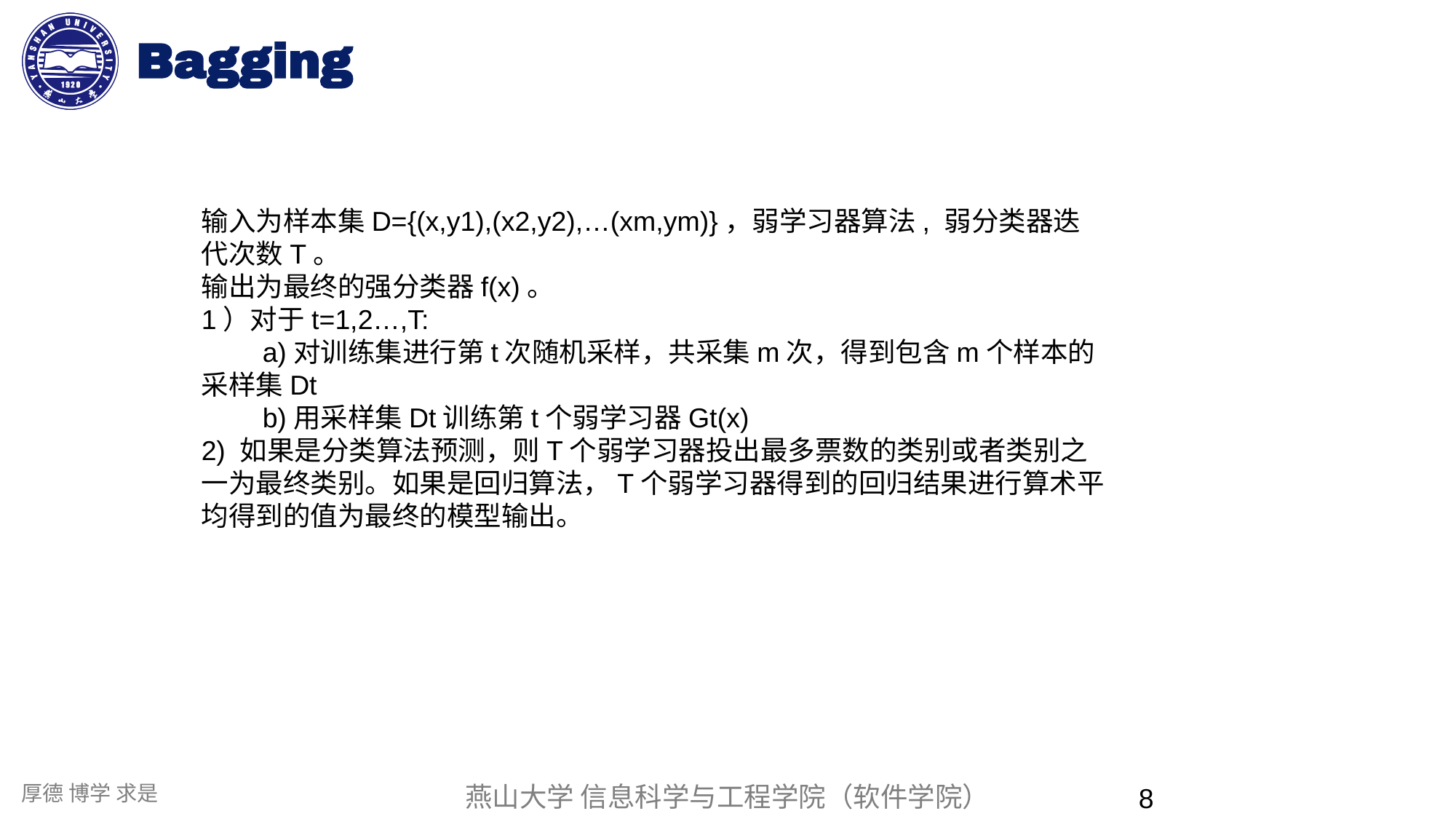

Bagging
输入为样本集D={(x,y1),(x2,y2),…(xm,ym)}，弱学习器算法, 弱分类器迭代次数T。
输出为最终的强分类器f(x)。
1）对于t=1,2…,T:
        a)对训练集进行第t次随机采样，共采集m次，得到包含m个样本的采样集Dt
　　b)用采样集Dt训练第t个弱学习器Gt(x)
2) 如果是分类算法预测，则T个弱学习器投出最多票数的类别或者类别之一为最终类别。如果是回归算法，T个弱学习器得到的回归结果进行算术平均得到的值为最终的模型输出。
8